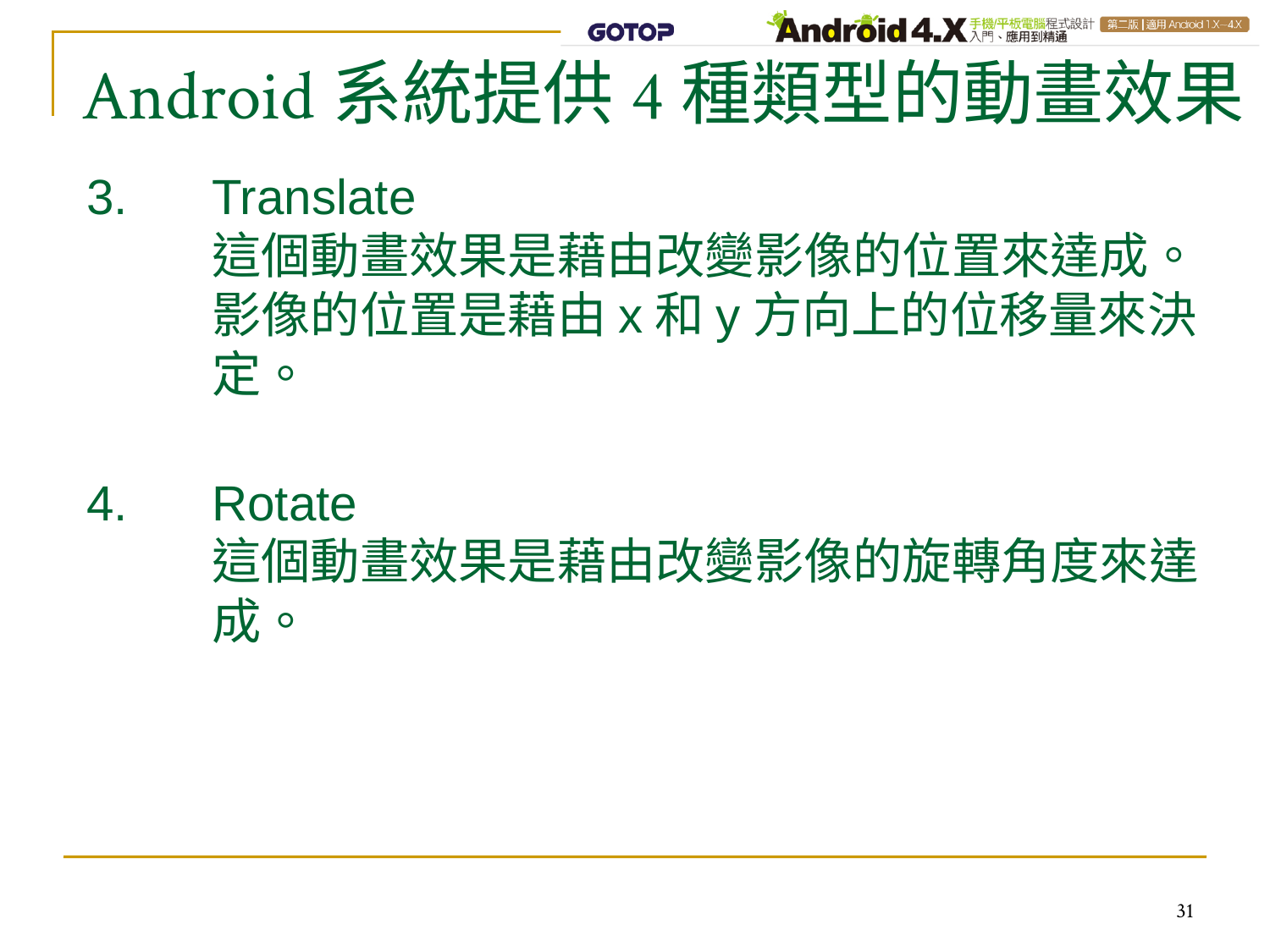

# Android系統提供4種類型的動畫效果
3.	Translate
這個動畫效果是藉由改變影像的位置來達成。影像的位置是藉由x和y方向上的位移量來決定。
4.	Rotate
這個動畫效果是藉由改變影像的旋轉角度來達成。

31